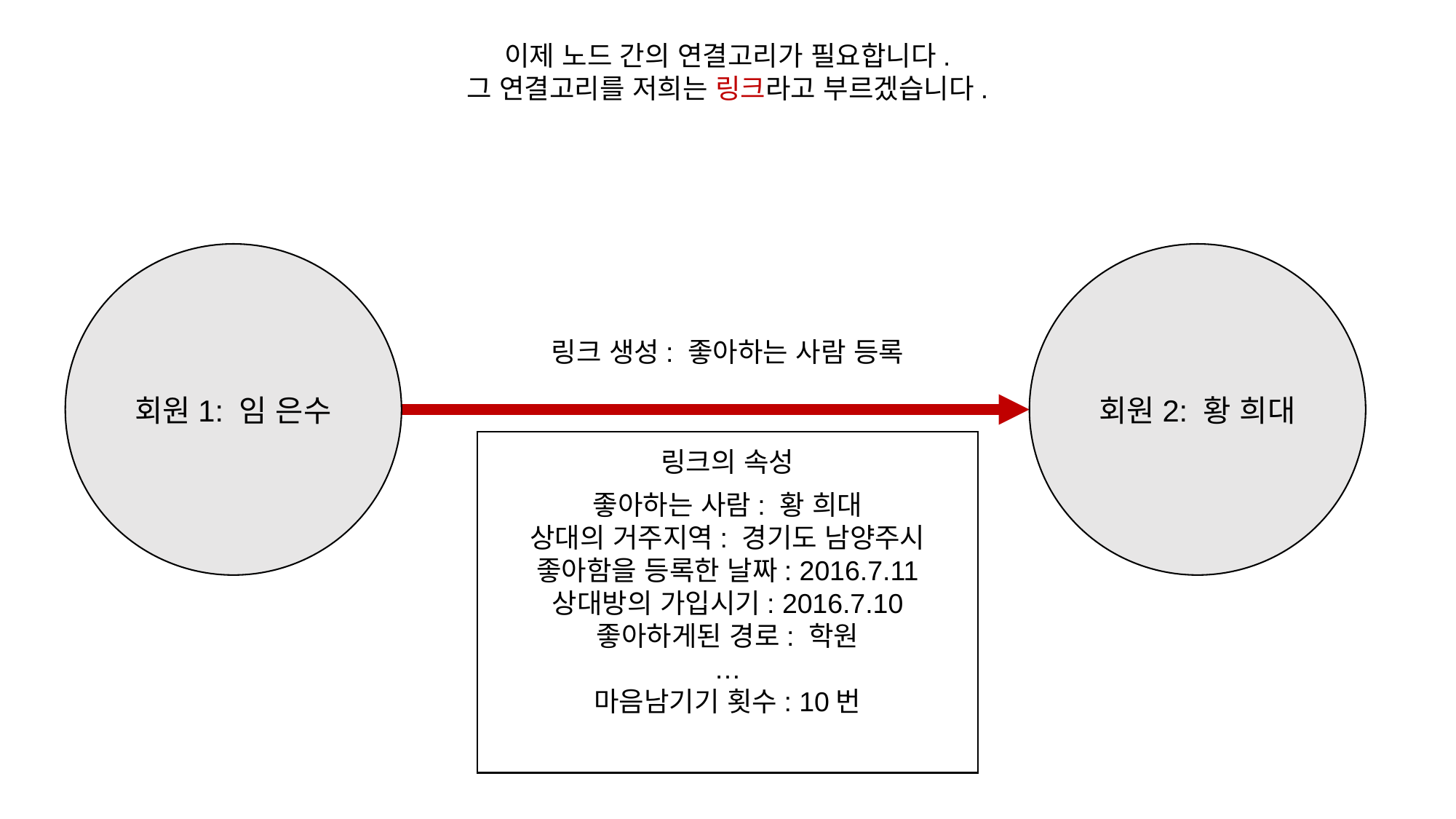

이제 노드 간의 연결고리가 필요합니다.
그 연결고리를 저희는 링크라고 부르겠습니다.
회원1: 임 은수
회원2: 황 희대
링크 생성: 좋아하는 사람 등록
좋아하는 사람: 황 희대
상대의 거주지역: 경기도 남양주시
좋아함을 등록한 날짜: 2016.7.11
상대방의 가입시기: 2016.7.10
좋아하게된 경로: 학원
…
마음남기기 횟수: 10번
링크의 속성